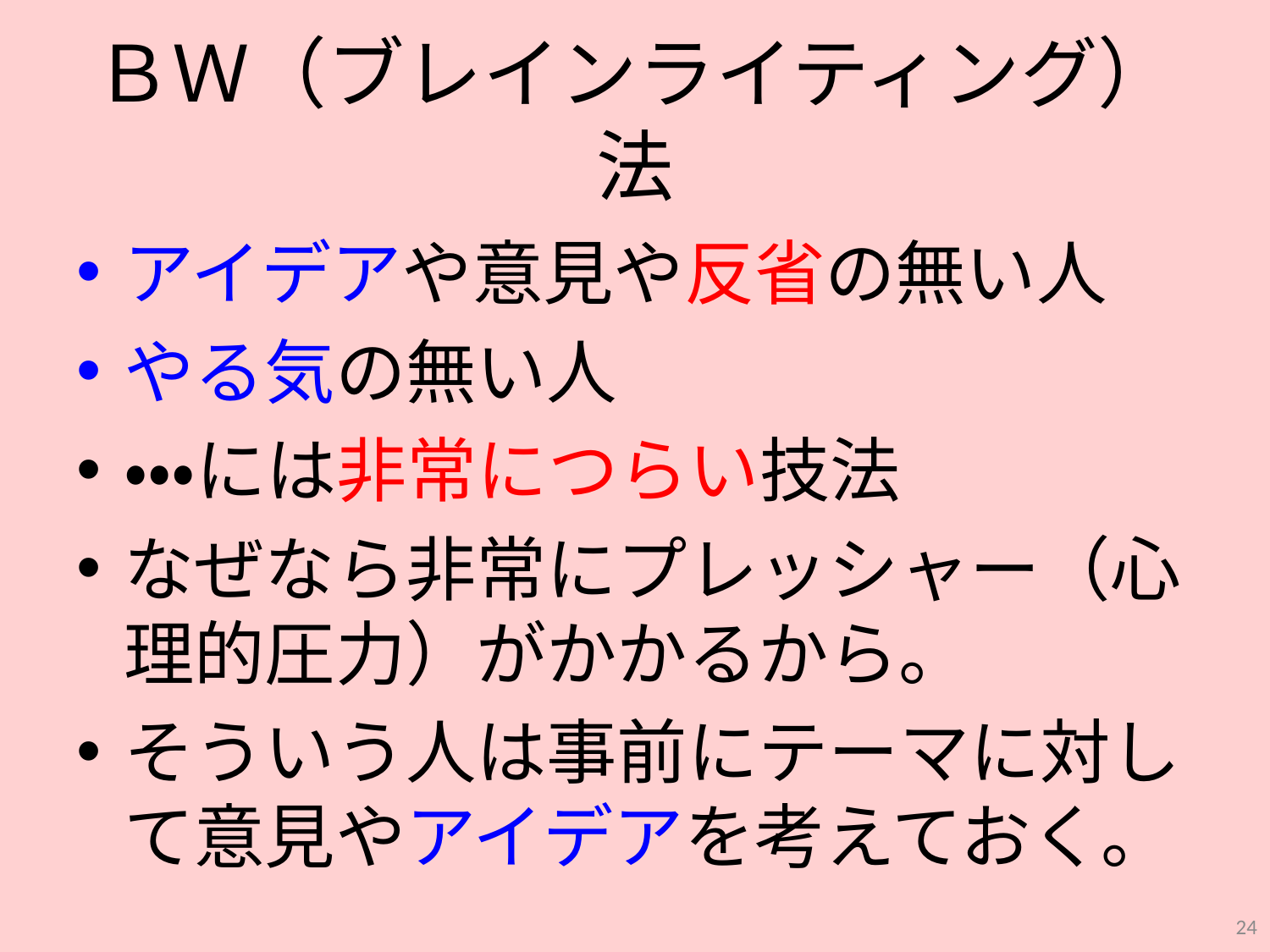

# ＢＷ（ブレインライティング）法
アイデアや意見や反省の無い人
やる気の無い人
・・・には非常につらい技法
なぜなら非常にプレッシャー（心理的圧力）がかかるから。
そういう人は事前にテーマに対して意見やアイデアを考えておく。
24